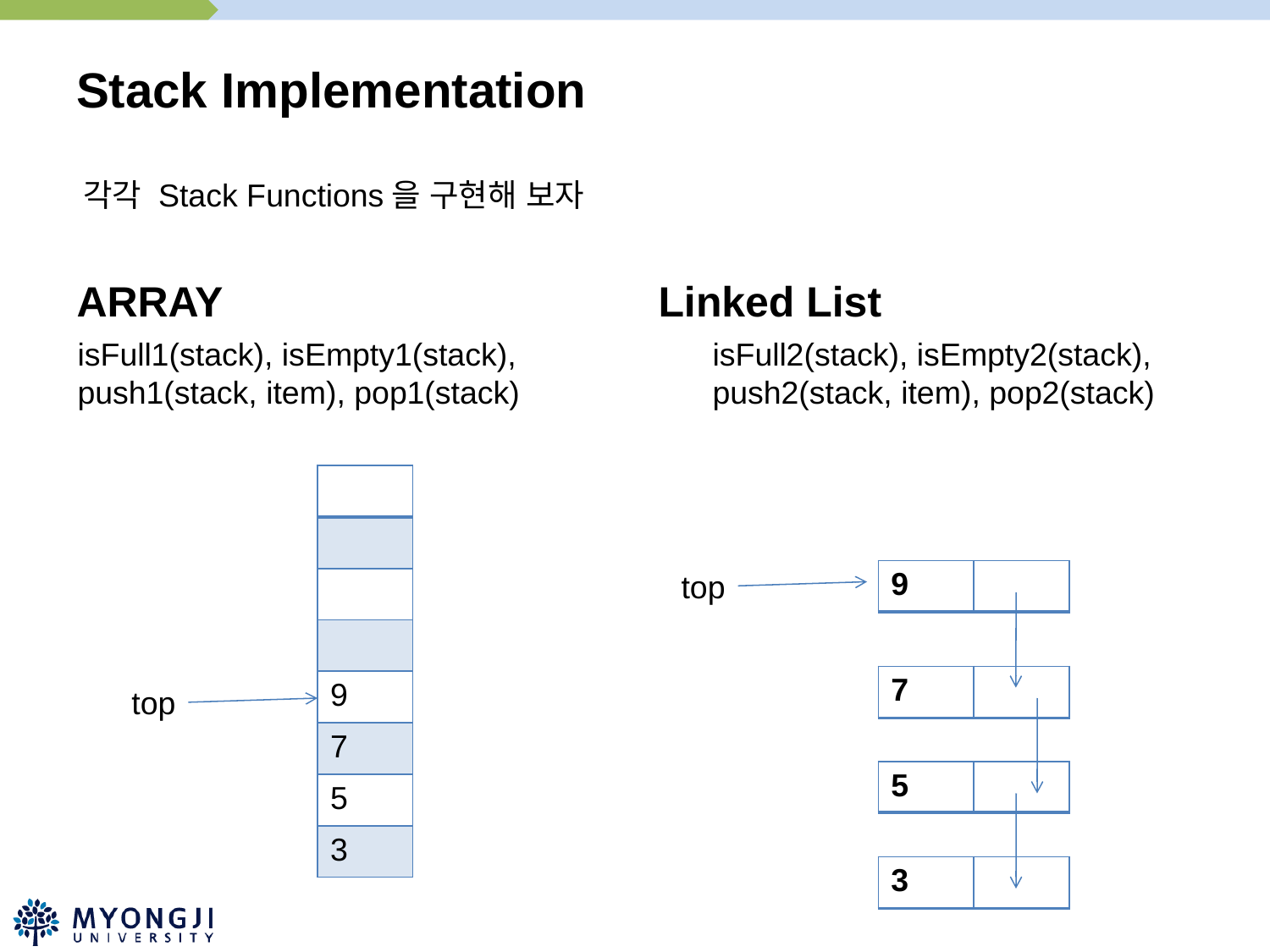

# Stack Implementation
각각 Stack Functions을 구현해 보자

ARRAY
Linked List
isFull1(stack), isEmpty1(stack),
push1(stack, item), pop1(stack)

isFull2(stack), isEmpty2(stack),
push2(stack, item), pop2(stack)

|  |
| --- |
|  |
|  |
|  |
| 9 |
| 7 |
| 5 |
| 3 |
top
| 9 |  |
| --- | --- |
| 7 |  |
| --- | --- |
top
| 5 |  |
| --- | --- |
| 3 |  |
| --- | --- |